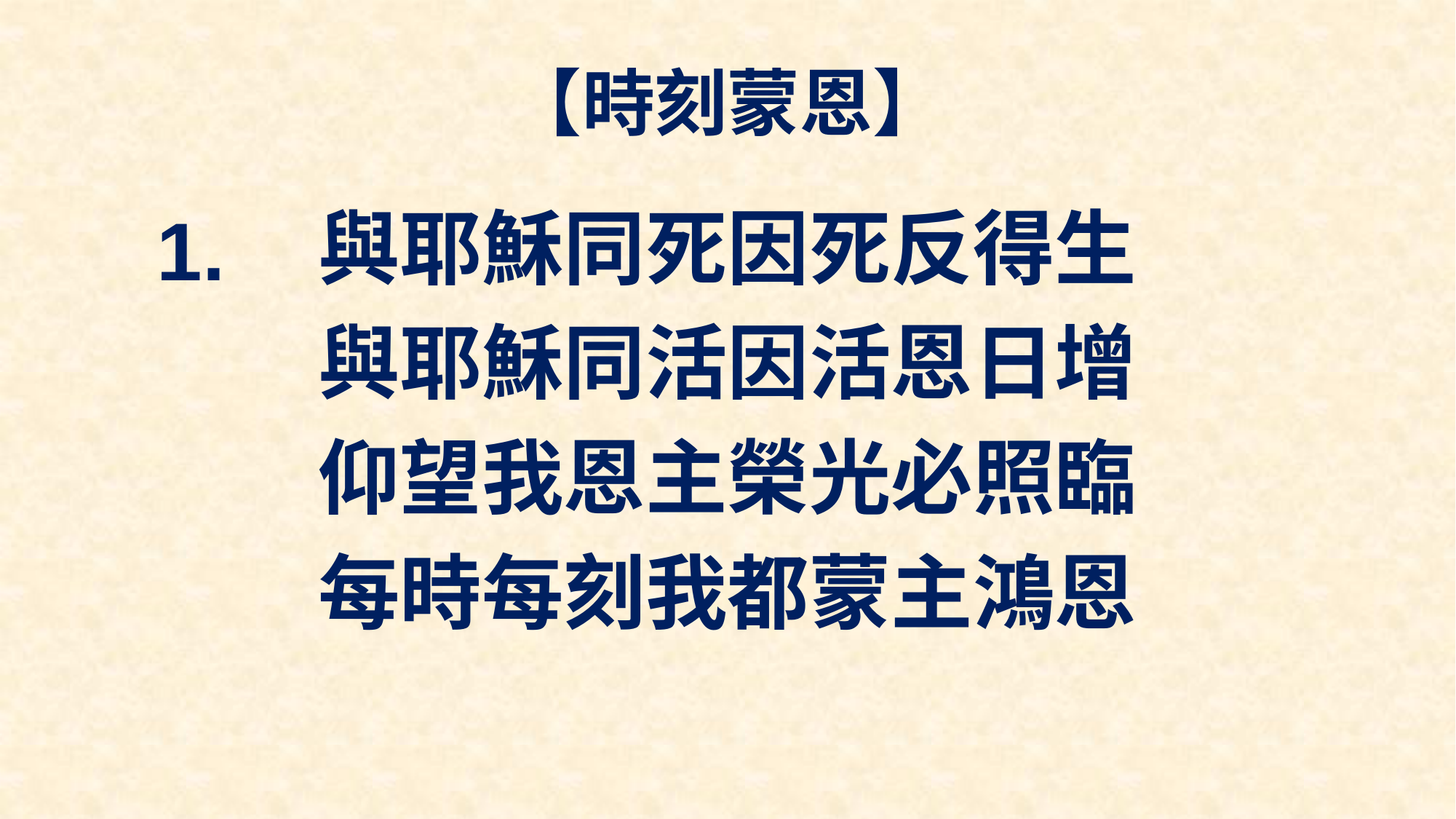

# 【時刻蒙恩】
與耶穌同死因死反得生
與耶穌同活因活恩日增
仰望我恩主榮光必照臨
每時每刻我都蒙主鴻恩
1.